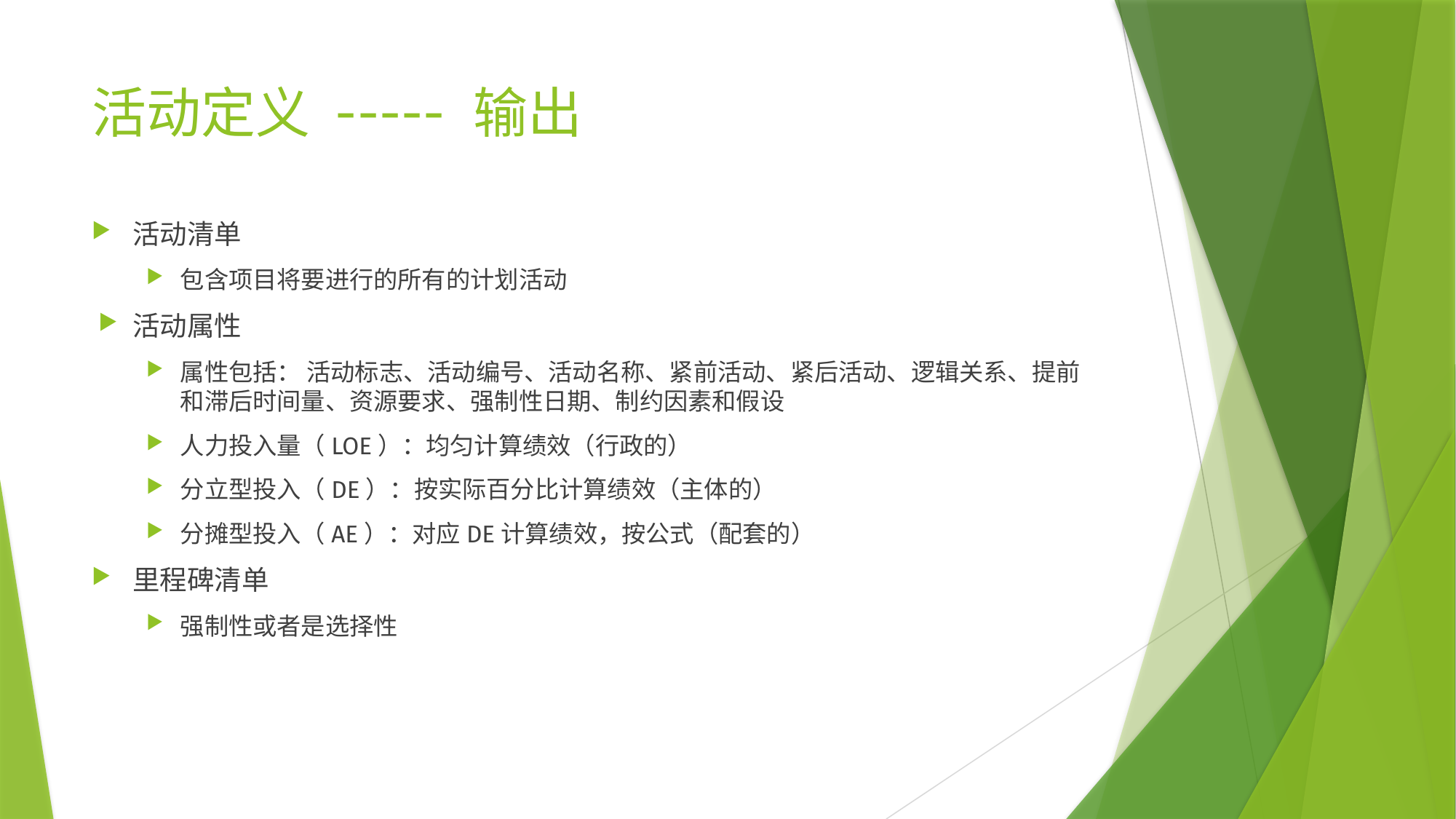

# 活动定义 ----- 输出
活动清单
包含项目将要进行的所有的计划活动
活动属性
属性包括： 活动标志、活动编号、活动名称、紧前活动、紧后活动、逻辑关系、提前和滞后时间量、资源要求、强制性日期、制约因素和假设
人力投入量（LOE）：均匀计算绩效（行政的）
分立型投入（DE）：按实际百分比计算绩效（主体的）
分摊型投入（AE）：对应DE计算绩效，按公式（配套的）
里程碑清单
强制性或者是选择性